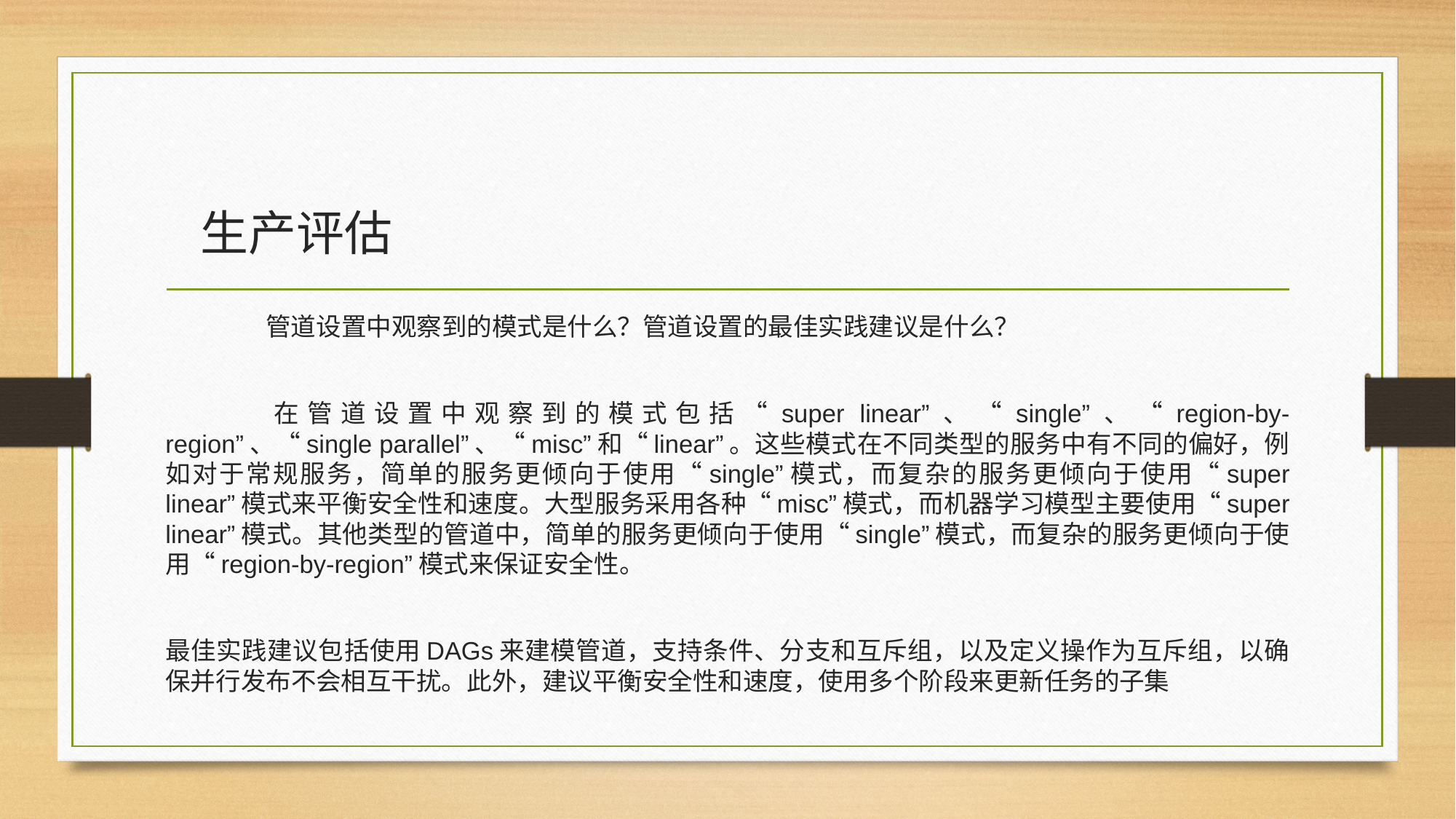

# 生产评估
	管道设置中观察到的模式是什么？管道设置的最佳实践建议是什么？

	在管道设置中观察到的模式包括“super linear”、“single”、“region-by-region”、“single parallel”、“misc”和“linear”。这些模式在不同类型的服务中有不同的偏好，例如对于常规服务，简单的服务更倾向于使用“single”模式，而复杂的服务更倾向于使用“super linear”模式来平衡安全性和速度。大型服务采用各种“misc”模式，而机器学习模型主要使用“super linear”模式。其他类型的管道中，简单的服务更倾向于使用“single”模式，而复杂的服务更倾向于使用“region-by-region”模式来保证安全性。

最佳实践建议包括使用DAGs来建模管道，支持条件、分支和互斥组，以及定义操作为互斥组，以确保并行发布不会相互干扰。此外，建议平衡安全性和速度，使用多个阶段来更新任务的子集